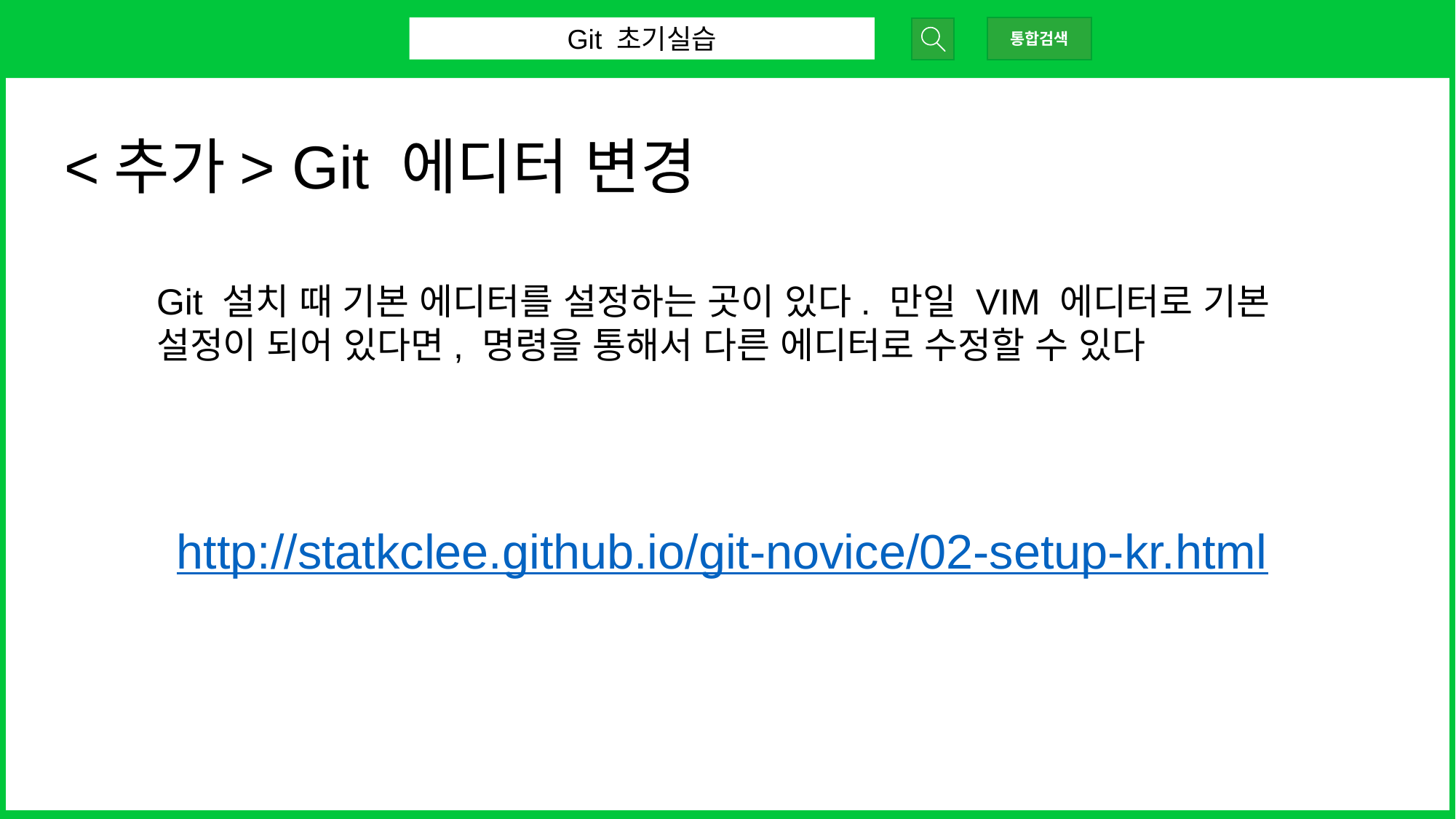

Git 초기실습
통합검색

<추가> Git 에디터 변경
Git 설치 때 기본 에디터를 설정하는 곳이 있다. 만일 VIM 에디터로 기본 설정이 되어 있다면, 명령을 통해서 다른 에디터로 수정할 수 있다
http://statkclee.github.io/git-novice/02-setup-kr.html